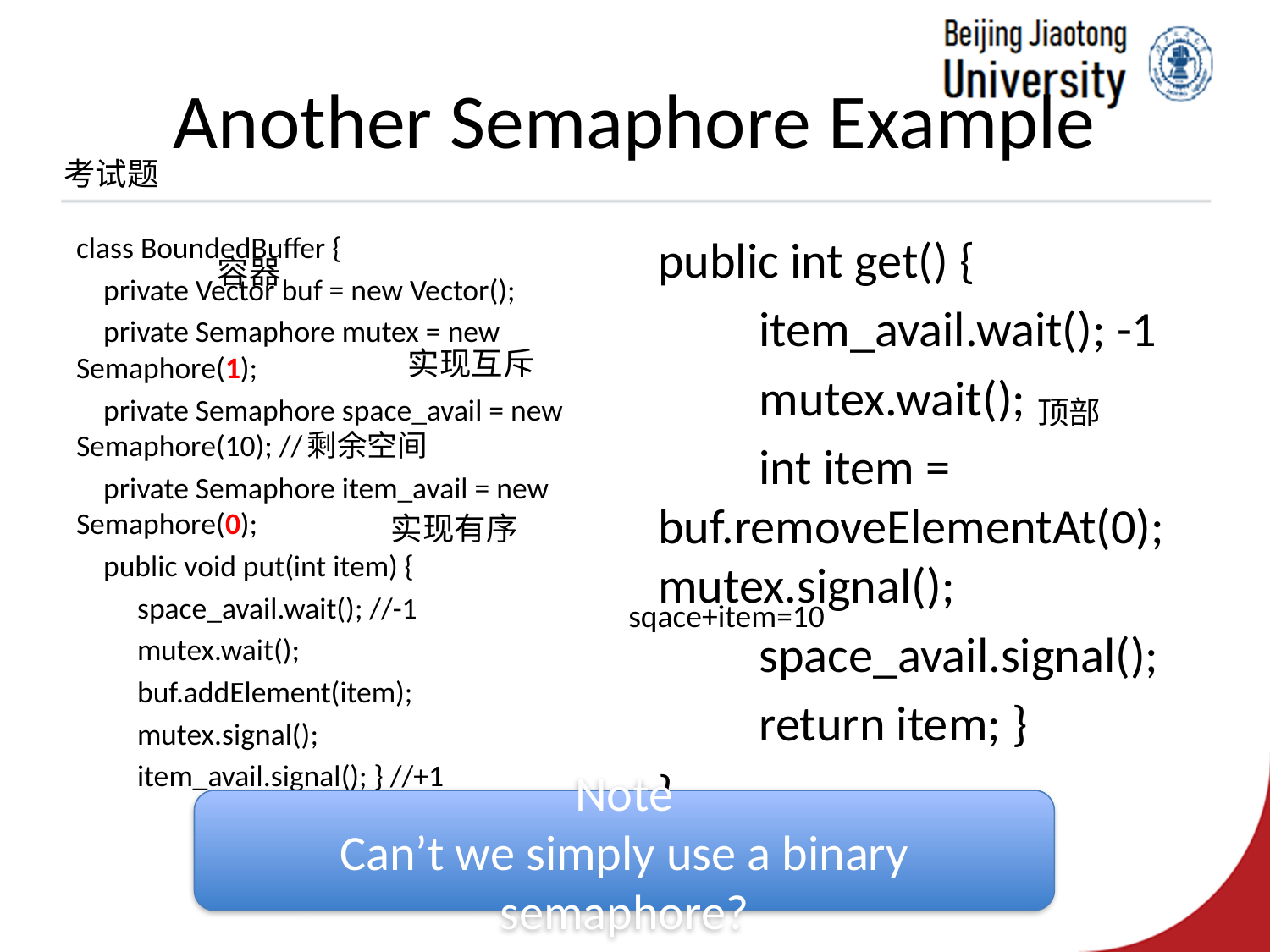

# Another Semaphore Example
考试题
class BoundedBuffer {
    private Vector buf = new Vector();
    private Semaphore mutex = new Semaphore(1);
    private Semaphore space_avail = new Semaphore(10); //剩余空间
    private Semaphore item_avail = new Semaphore(0);
    public void put(int item) {
         space_avail.wait(); //-1
         mutex.wait();
         buf.addElement(item);
         mutex.signal();
         item_avail.signal(); } //+1

public int get() {
         item_avail.wait(); -1
         mutex.wait();
         int item = buf.removeElementAt(0);  mutex.signal();
         space_avail.signal();
         return item; }
}

容器
实现互斥
顶部
实现有序
sqace+item=10
Note
Can’t we simply use a binary semaphore?